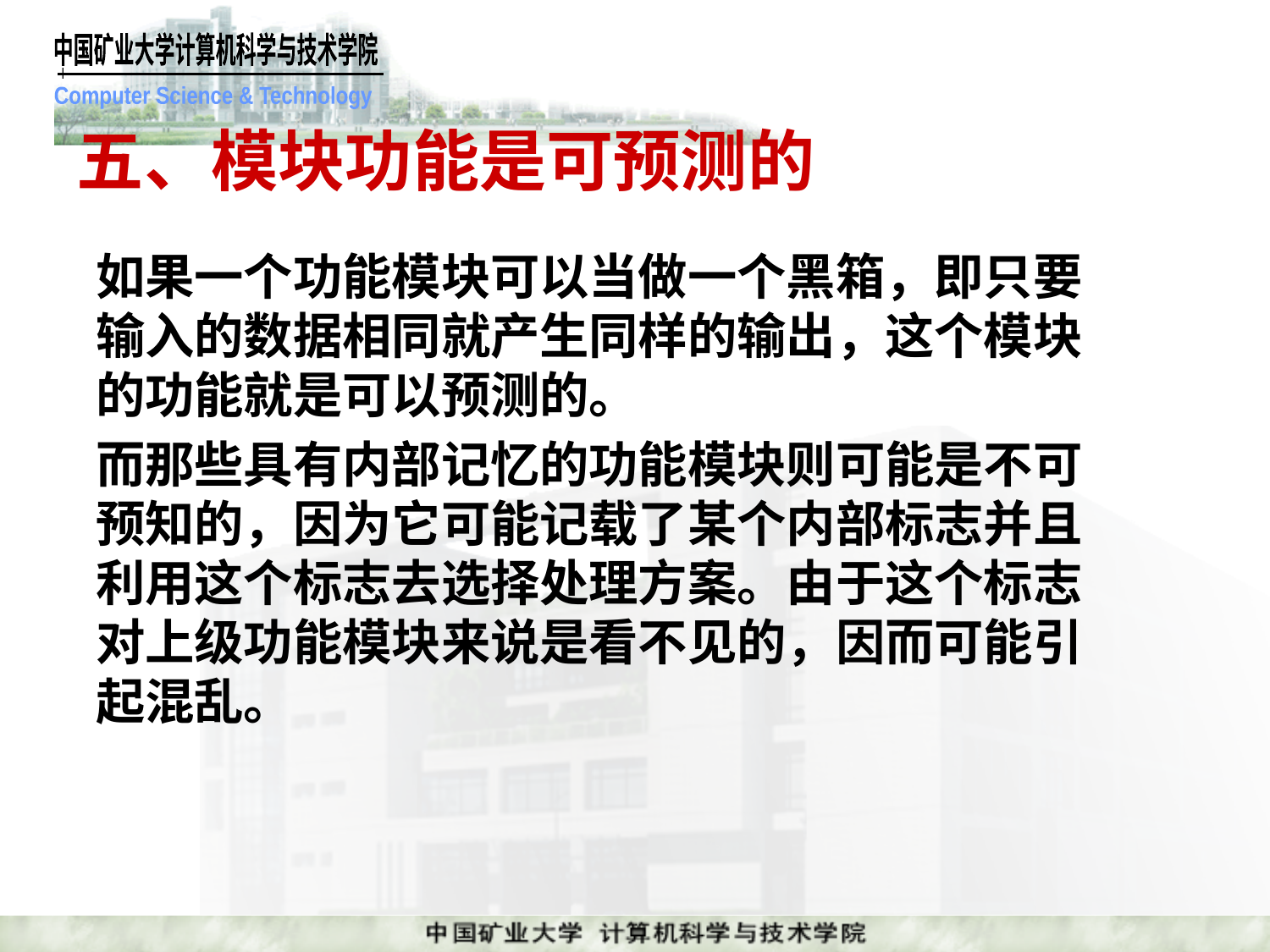

# 五、模块功能是可预测的
如果一个功能模块可以当做一个黑箱，即只要输入的数据相同就产生同样的输出，这个模块的功能就是可以预测的。
而那些具有内部记忆的功能模块则可能是不可预知的，因为它可能记载了某个内部标志并且利用这个标志去选择处理方案。由于这个标志对上级功能模块来说是看不见的，因而可能引起混乱。
72